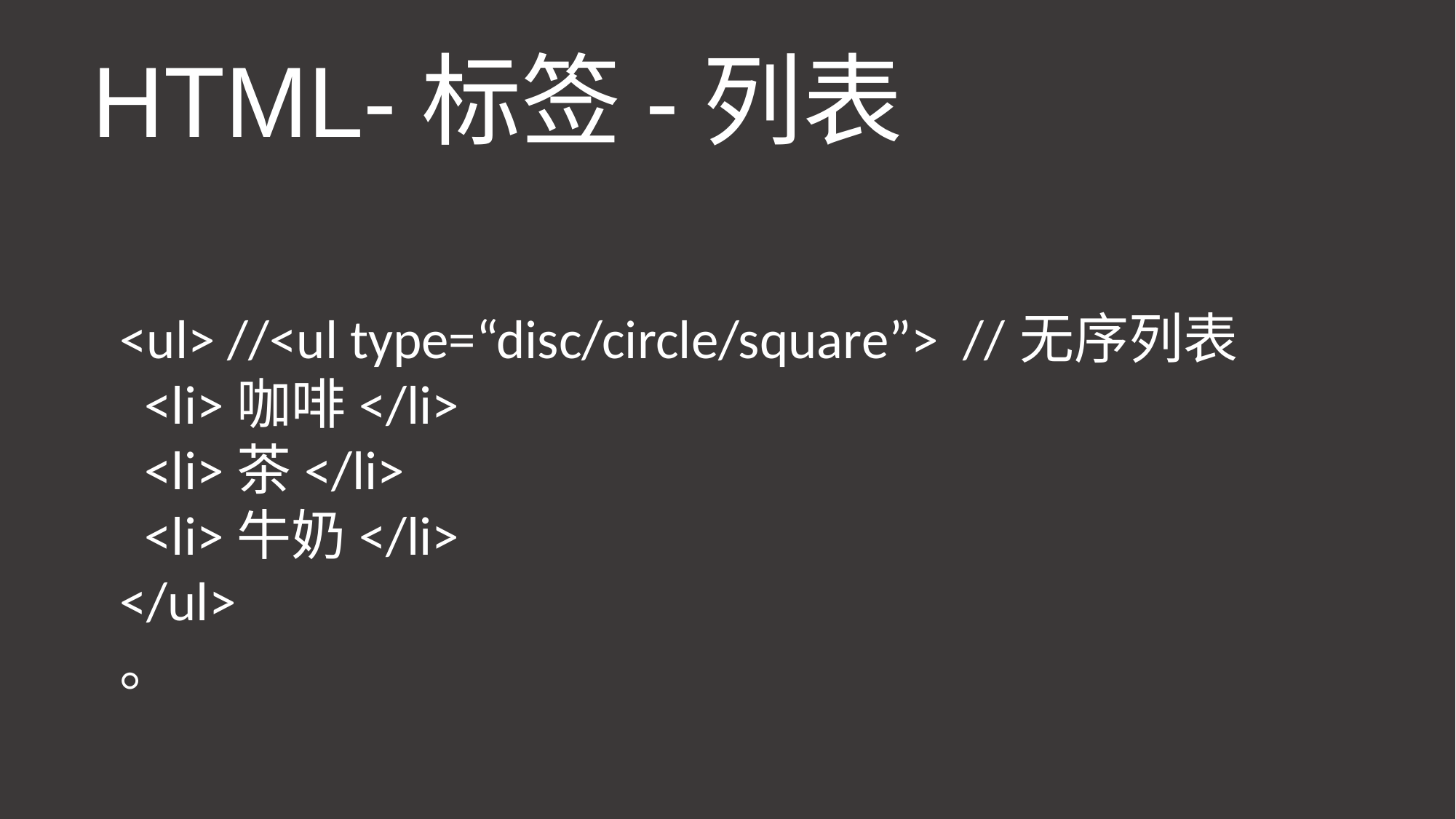

HTML-标签-列表
<ul> //<ul type=“disc/circle/square”>  //无序列表
  <li>咖啡</li>
  <li>茶</li>
  <li>牛奶</li>
</ul>
。